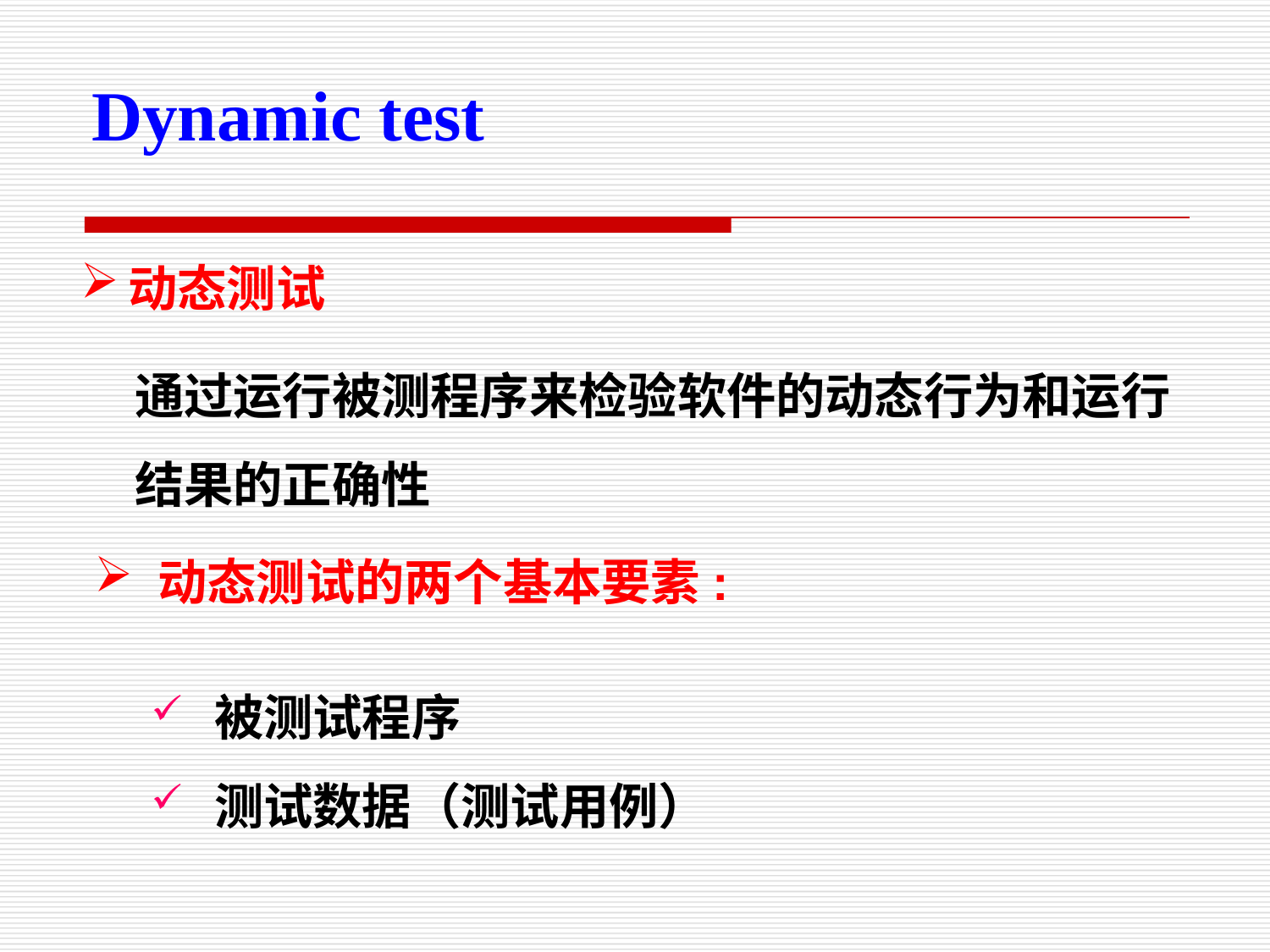

Dynamic test
动态测试
通过运行被测程序来检验软件的动态行为和运行结果的正确性
动态测试的两个基本要素:
被测试程序
测试数据（测试用例）